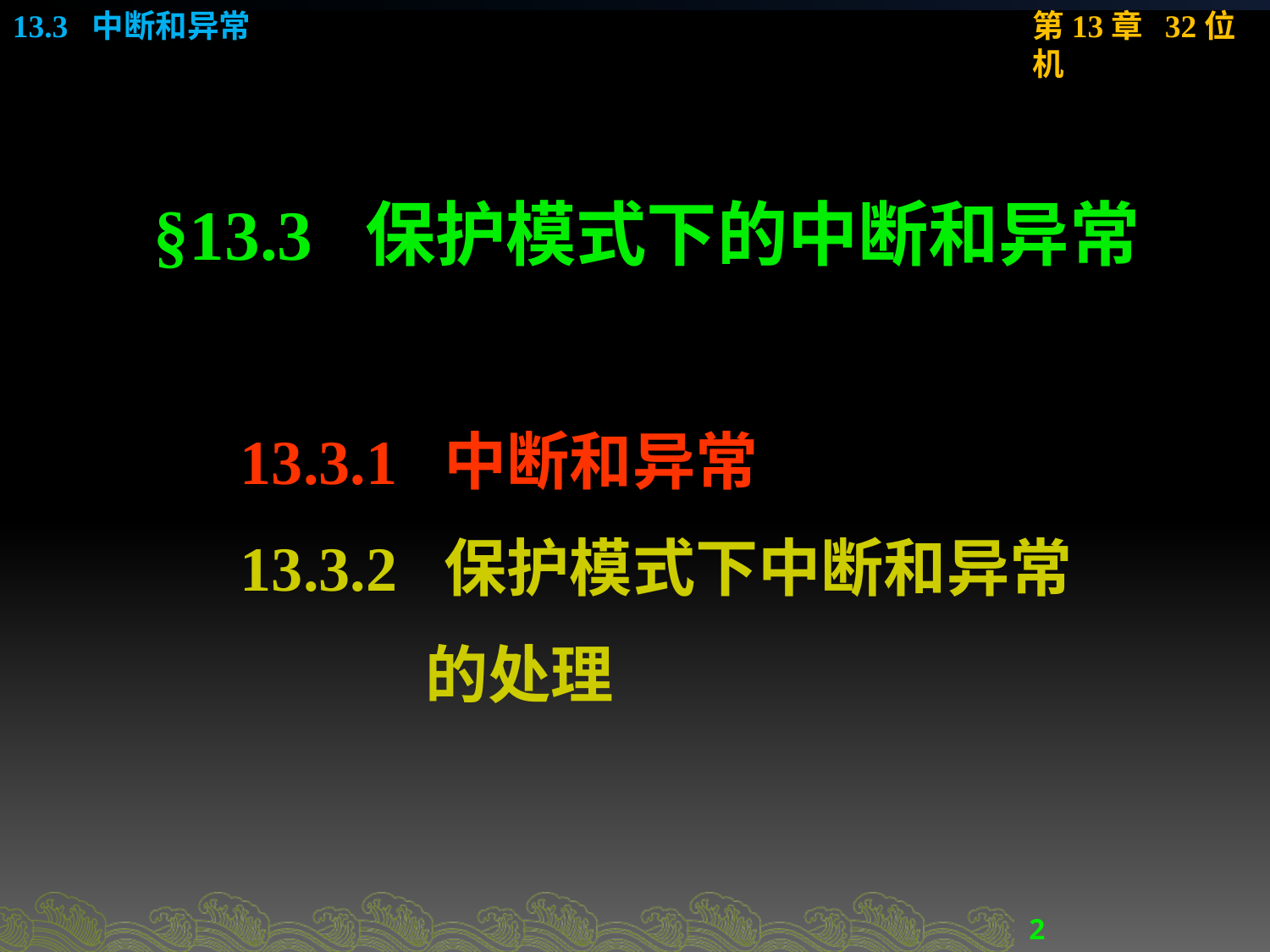

# §13.3  保护模式下的中断和异常
13.3.1  中断和异常
13.3.2  保护模式下中断和异常
            的处理